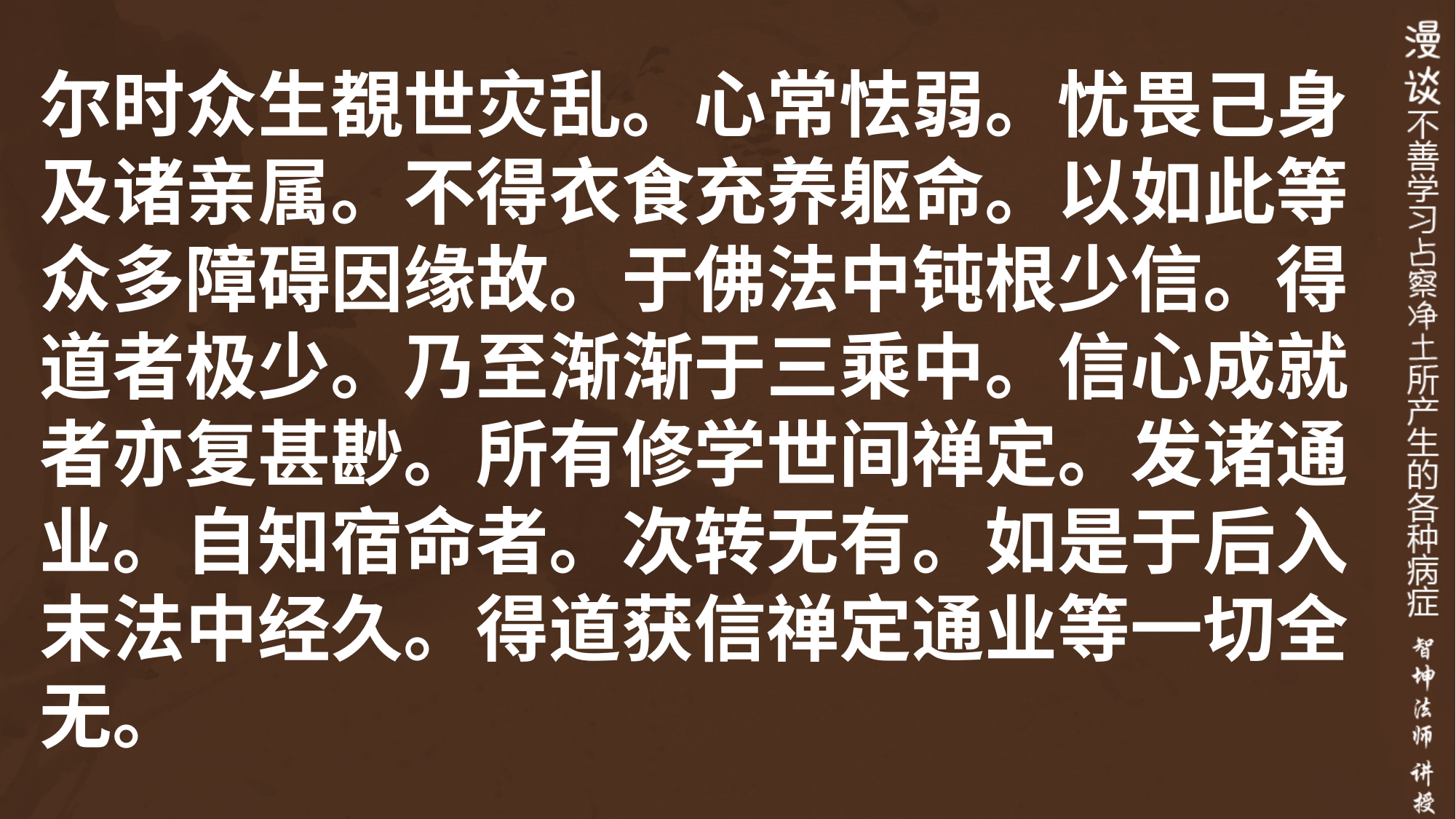

尔时众生覩世灾乱。心常怯弱。忧畏己身及诸亲属。不得衣食充养躯命。以如此等众多障碍因缘故。于佛法中钝根少信。得道者极少。乃至渐渐于三乘中。信心成就者亦复甚尠。所有修学世间禅定。发诸通业。自知宿命者。次转无有。如是于后入末法中经久。得道获信禅定通业等一切全无。